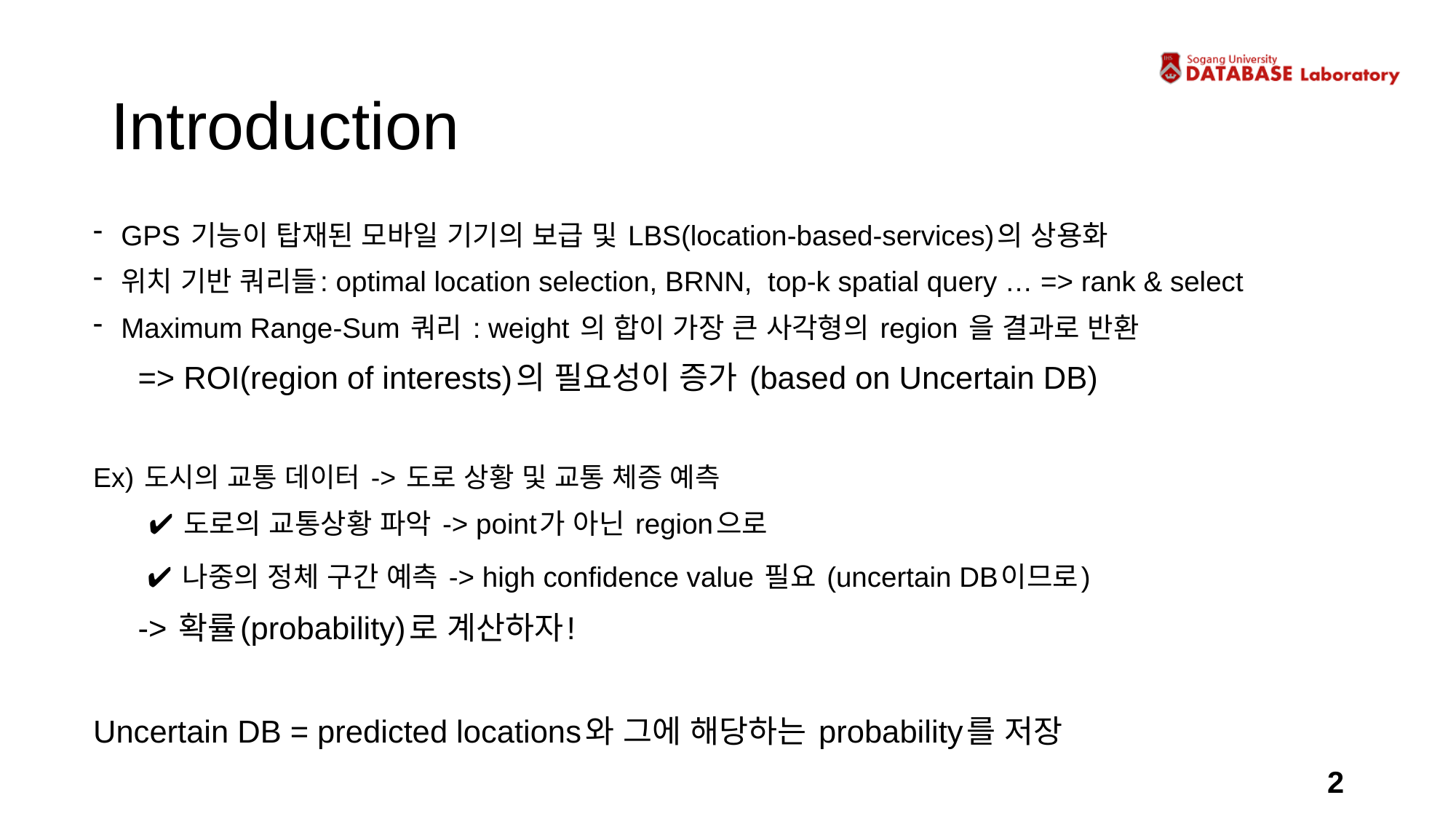

# Introduction
GPS 기능이 탑재된 모바일 기기의 보급 및 LBS(location-based-services)의 상용화
위치 기반 쿼리들: optimal location selection, BRNN,  top-k spatial query … => rank & select
Maximum Range-Sum 쿼리 : weight 의 합이 가장 큰 사각형의 region 을 결과로 반환
	=> ROI(region of interests)의 필요성이 증가 (based on Uncertain DB)

Ex) 도시의 교통 데이터 -> 도로 상황 및 교통 체증 예측
     	  ✔ 도로의 교통상황 파악 -> point가 아닌 region으로
	 ✔ 나중의 정체 구간 예측 -> high confidence value 필요 (uncertain DB이므로)
	-> 확률(probability)로 계산하자!

Uncertain DB = predicted locations와 그에 해당하는 probability를 저장
2